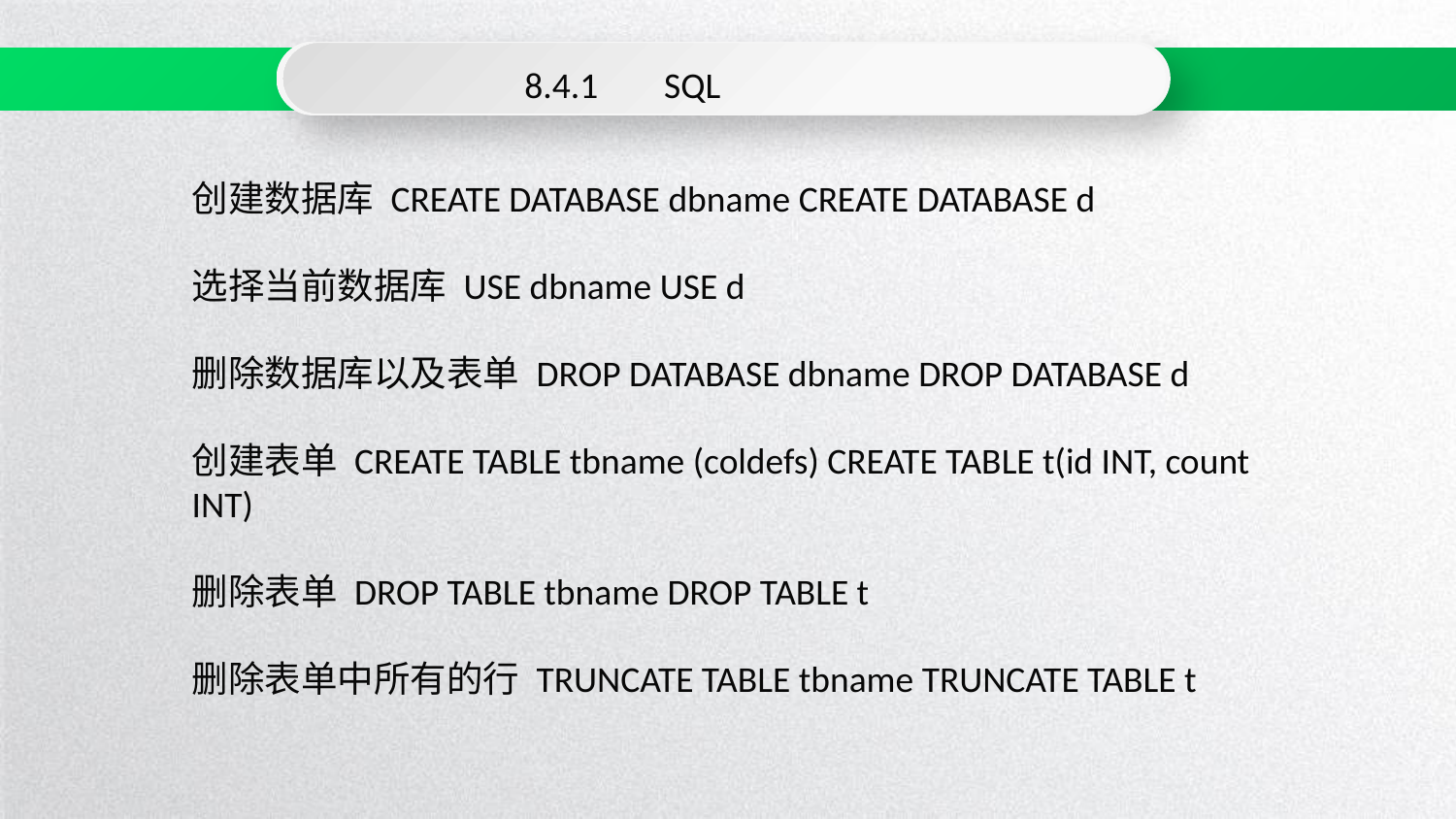

8.4.1        SQL
创建数据库 CREATE DATABASE dbname CREATE DATABASE d

选择当前数据库 USE dbname USE d

删除数据库以及表单 DROP DATABASE dbname DROP DATABASE d

创建表单 CREATE TABLE tbname (coldefs) CREATE TABLE t(id INT, count INT)

删除表单 DROP TABLE tbname DROP TABLE t

删除表单中所有的行 TRUNCATE TABLE tbname TRUNCATE TABLE t